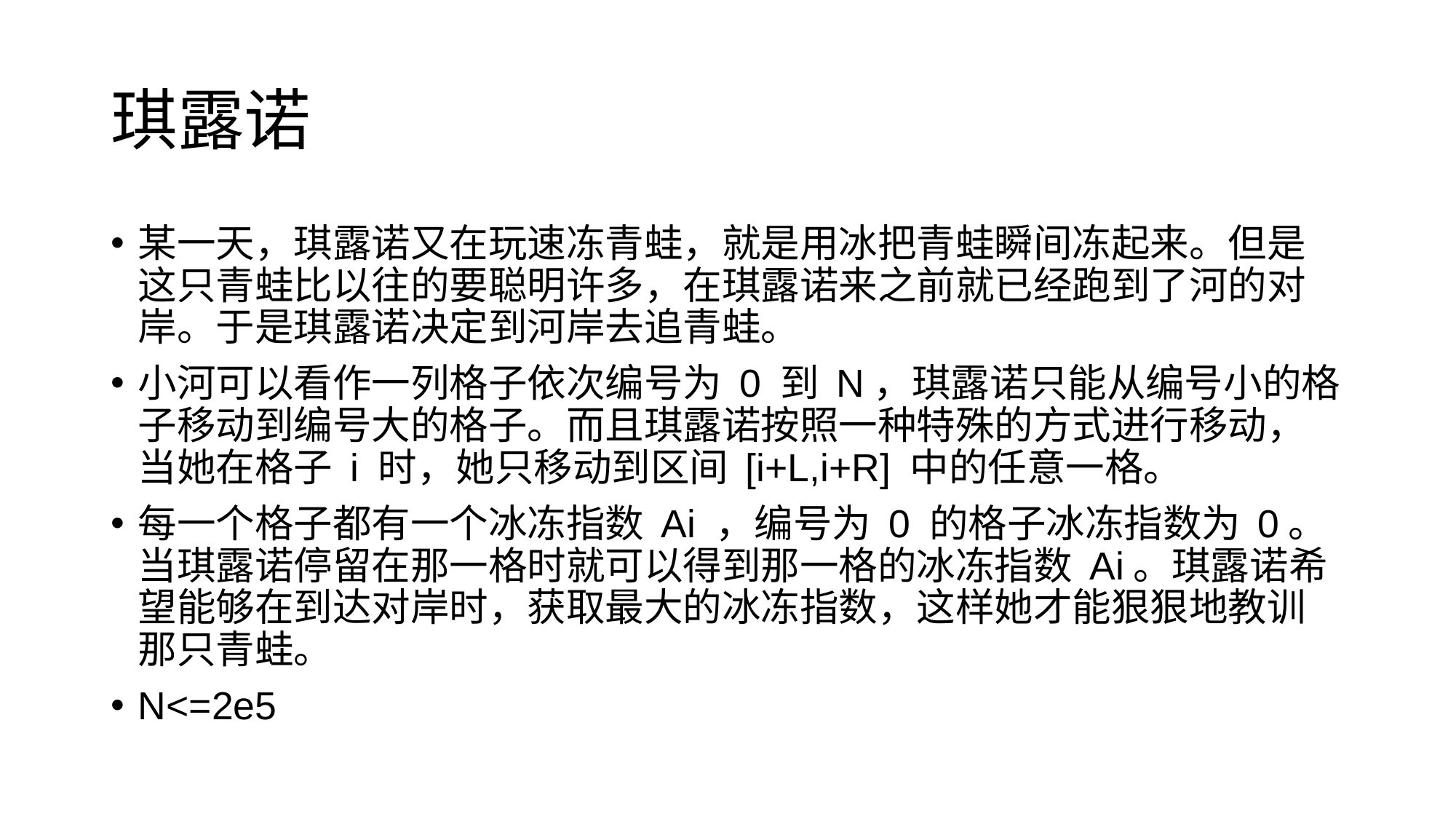

# 琪露诺
某一天，琪露诺又在玩速冻青蛙，就是用冰把青蛙瞬间冻起来。但是这只青蛙比以往的要聪明许多，在琪露诺来之前就已经跑到了河的对岸。于是琪露诺决定到河岸去追青蛙。
小河可以看作一列格子依次编号为 0 到 N，琪露诺只能从编号小的格子移动到编号大的格子。而且琪露诺按照一种特殊的方式进行移动，当她在格子 i 时，她只移动到区间 [i+L,i+R] 中的任意一格。
每一个格子都有一个冰冻指数 Ai ，编号为 0 的格子冰冻指数为 0。当琪露诺停留在那一格时就可以得到那一格的冰冻指数 Ai​。琪露诺希望能够在到达对岸时，获取最大的冰冻指数，这样她才能狠狠地教训那只青蛙。
N<=2e5